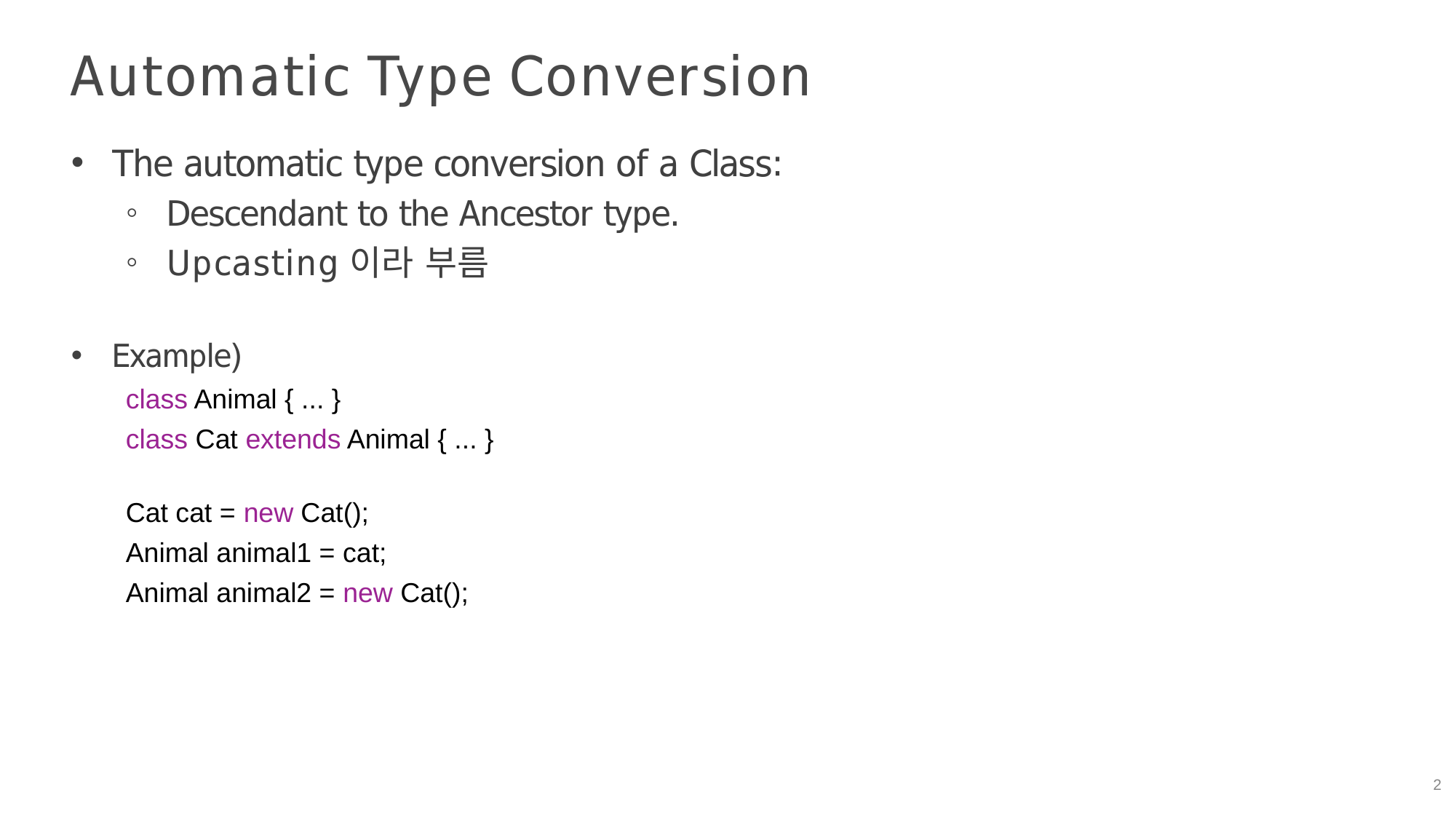

# Automatic Type Conversion
The automatic type conversion of a Class:
Descendant to the Ancestor type.
Upcasting이라 부름

Example)
class Animal { ... }
class Cat extends Animal { ... }
Cat cat = new Cat();
Animal animal1 = cat;
Animal animal2 = new Cat();
2